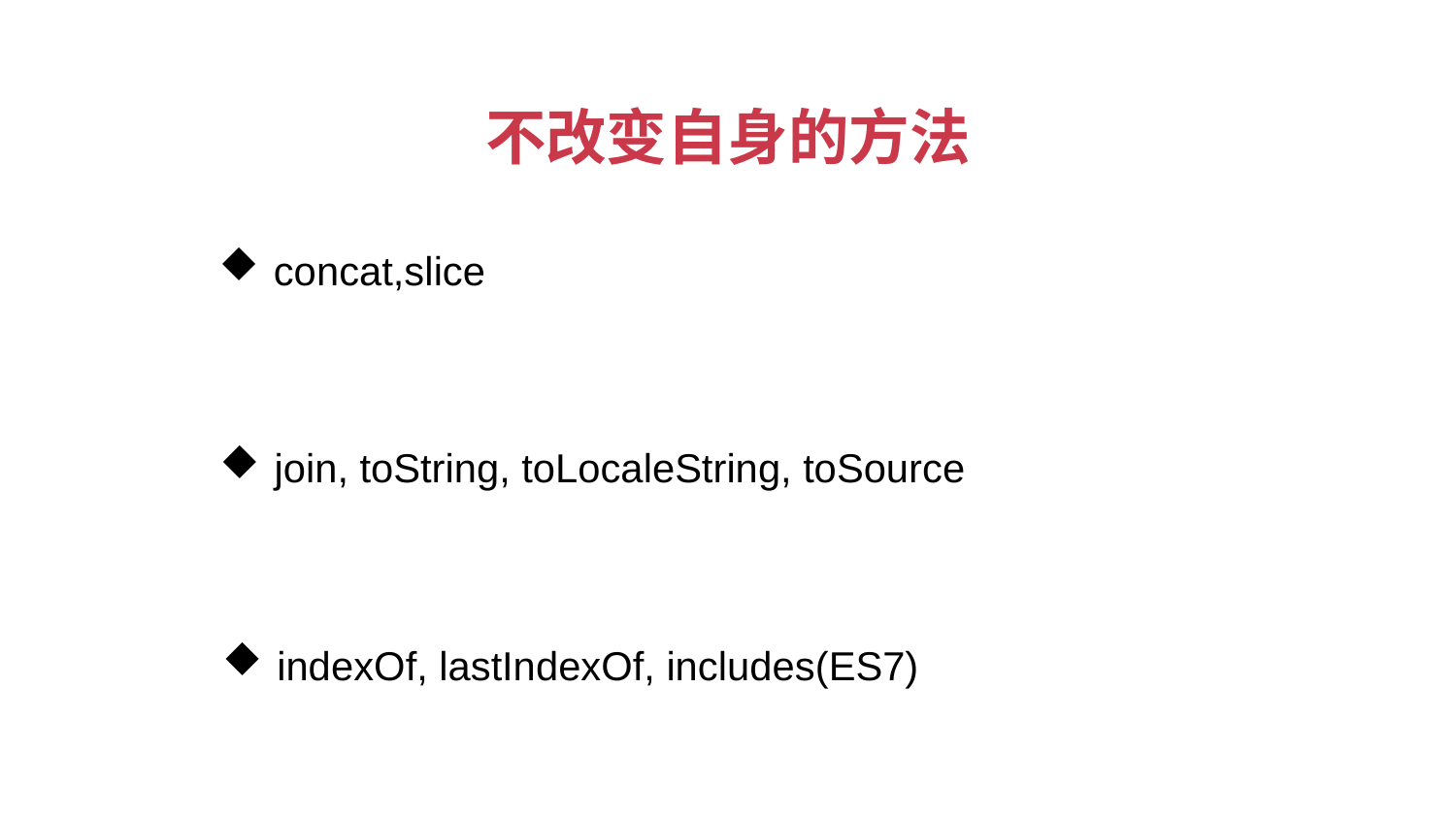

不改变自身的方法
concat,slice
join, toString, toLocaleString, toSource
indexOf, lastIndexOf, includes(ES7)